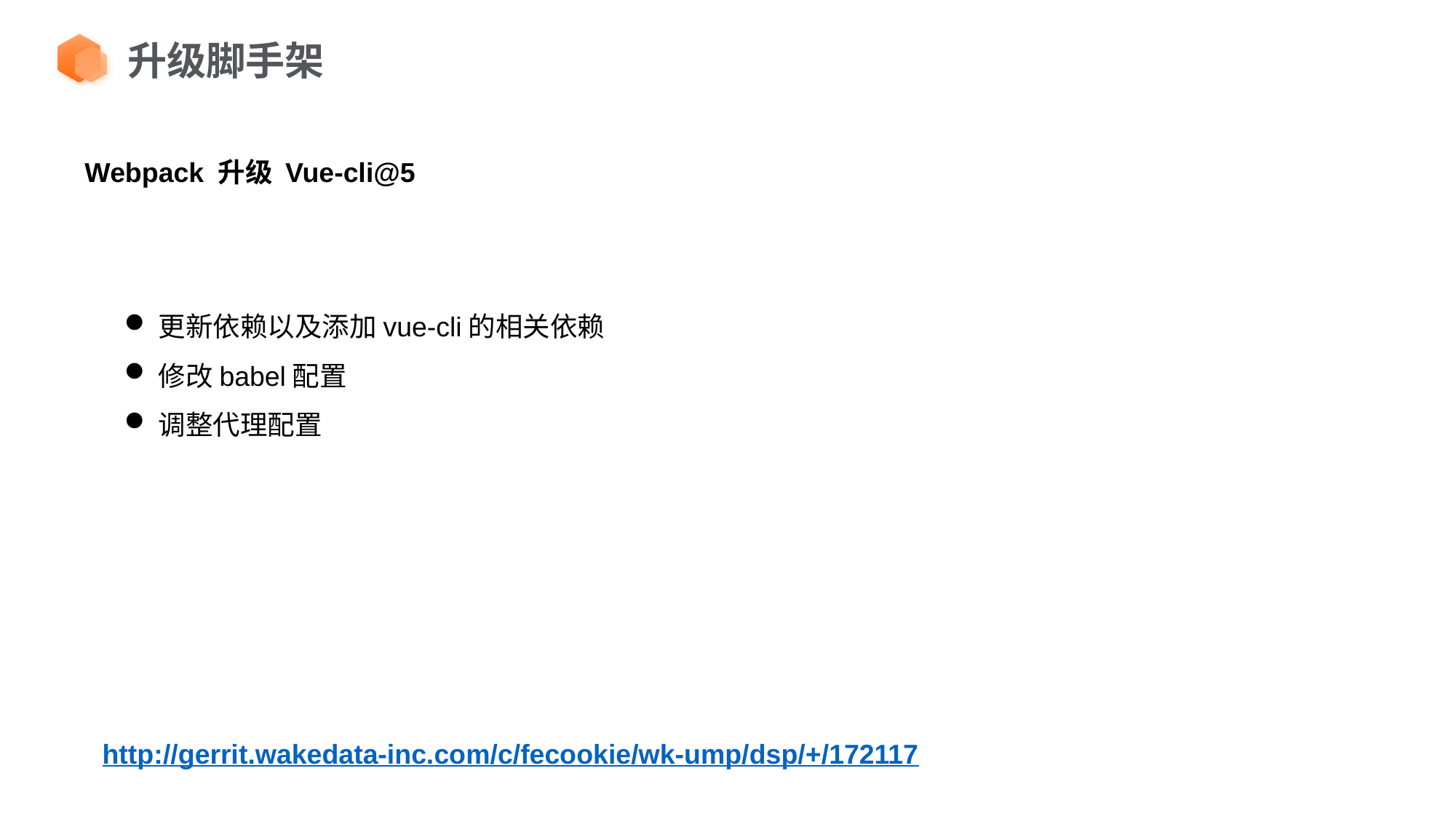

升级脚手架
Webpack 升级 Vue-cli@5
更新依赖以及添加vue-cli的相关依赖
修改babel配置
调整代理配置

http://gerrit.wakedata-inc.com/c/fecookie/wk-ump/dsp/+/172117